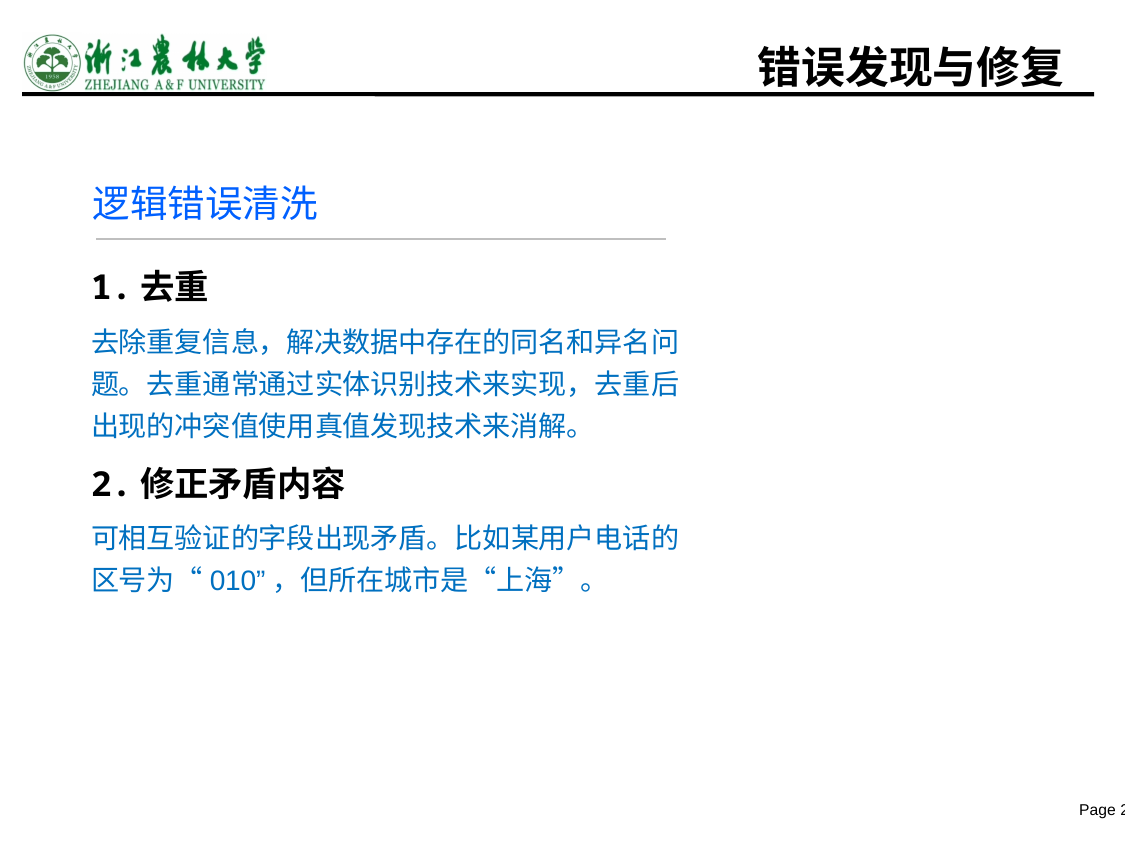

# 错误发现与修复
逻辑错误清洗
1.去重
去除重复信息，解决数据中存在的同名和异名问题。去重通常通过实体识别技术来实现，去重后出现的冲突值使用真值发现技术来消解。
2.修正矛盾内容
可相互验证的字段出现矛盾。比如某用户电话的区号为“010”，但所在城市是“上海”。